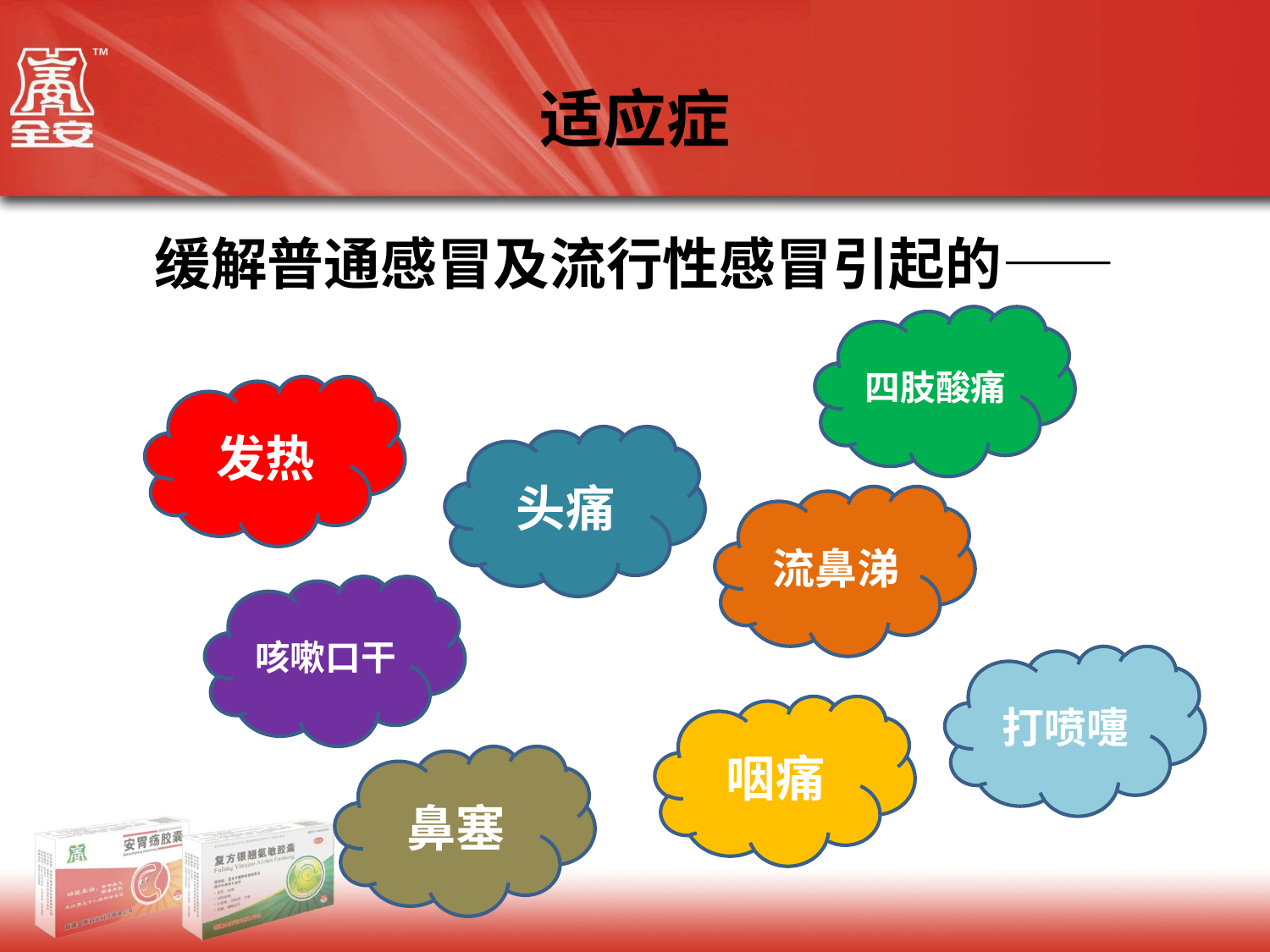

# 适应症
缓解普通感冒及流行性感冒引起的——
四肢酸痛
发热
头痛
流鼻涕
咳嗽口干
打喷嚏
咽痛
鼻塞